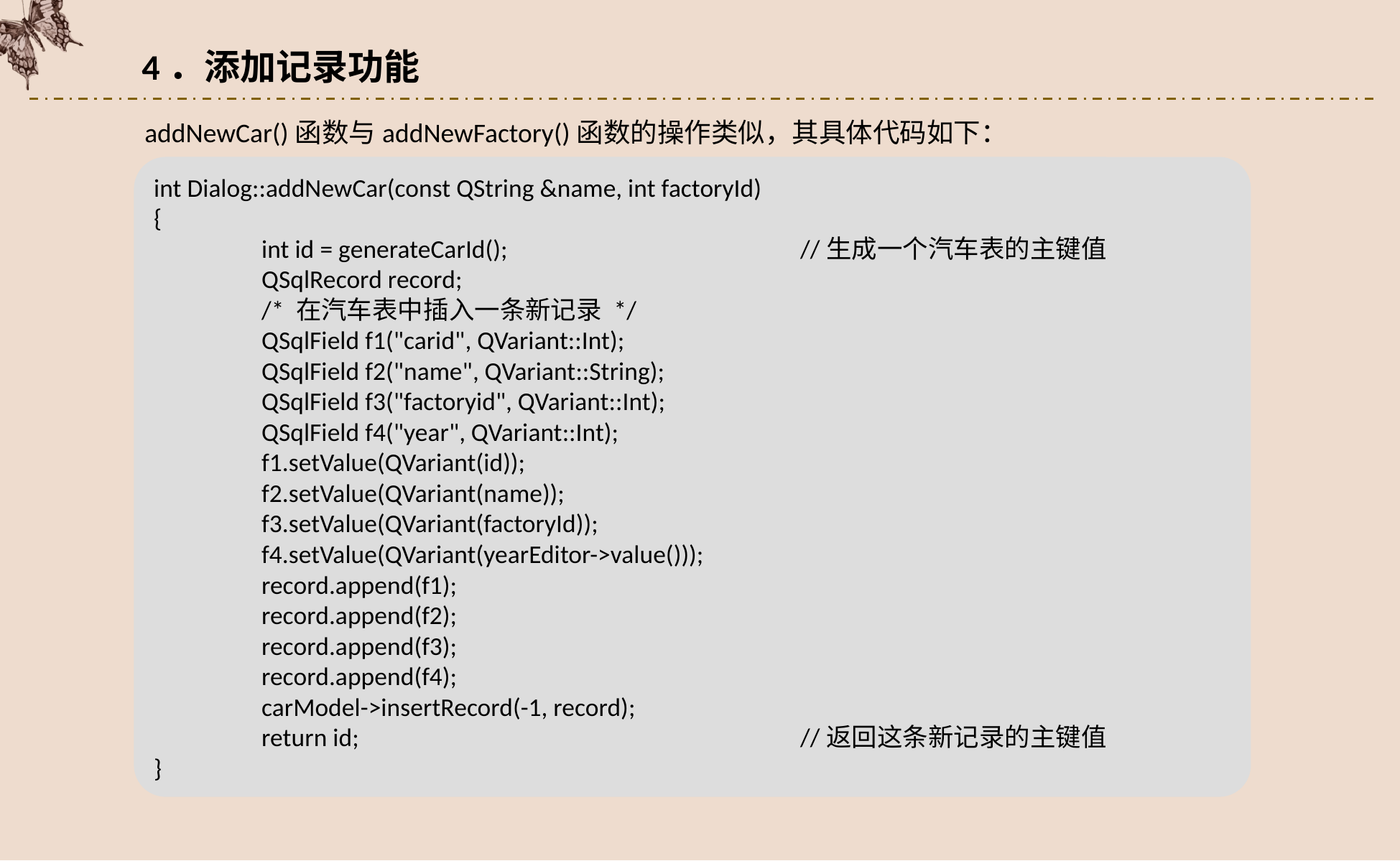

4．添加记录功能
addNewCar()函数与addNewFactory()函数的操作类似，其具体代码如下：
int Dialog::addNewCar(const QString &name, int factoryId)
{
  	int id = generateCarId();			//生成一个汽车表的主键值
    	QSqlRecord record;
	/* 在汽车表中插入一条新记录 */
    	QSqlField f1("carid", QVariant::Int);
    	QSqlField f2("name", QVariant::String);
    	QSqlField f3("factoryid", QVariant::Int);
    	QSqlField f4("year", QVariant::Int);
    	f1.setValue(QVariant(id));
    	f2.setValue(QVariant(name));
    	f3.setValue(QVariant(factoryId));
    	f4.setValue(QVariant(yearEditor->value()));
    	record.append(f1);
    	record.append(f2);
    	record.append(f3);
    	record.append(f4);
    	carModel->insertRecord(-1, record);
    	return id;					//返回这条新记录的主键值
}